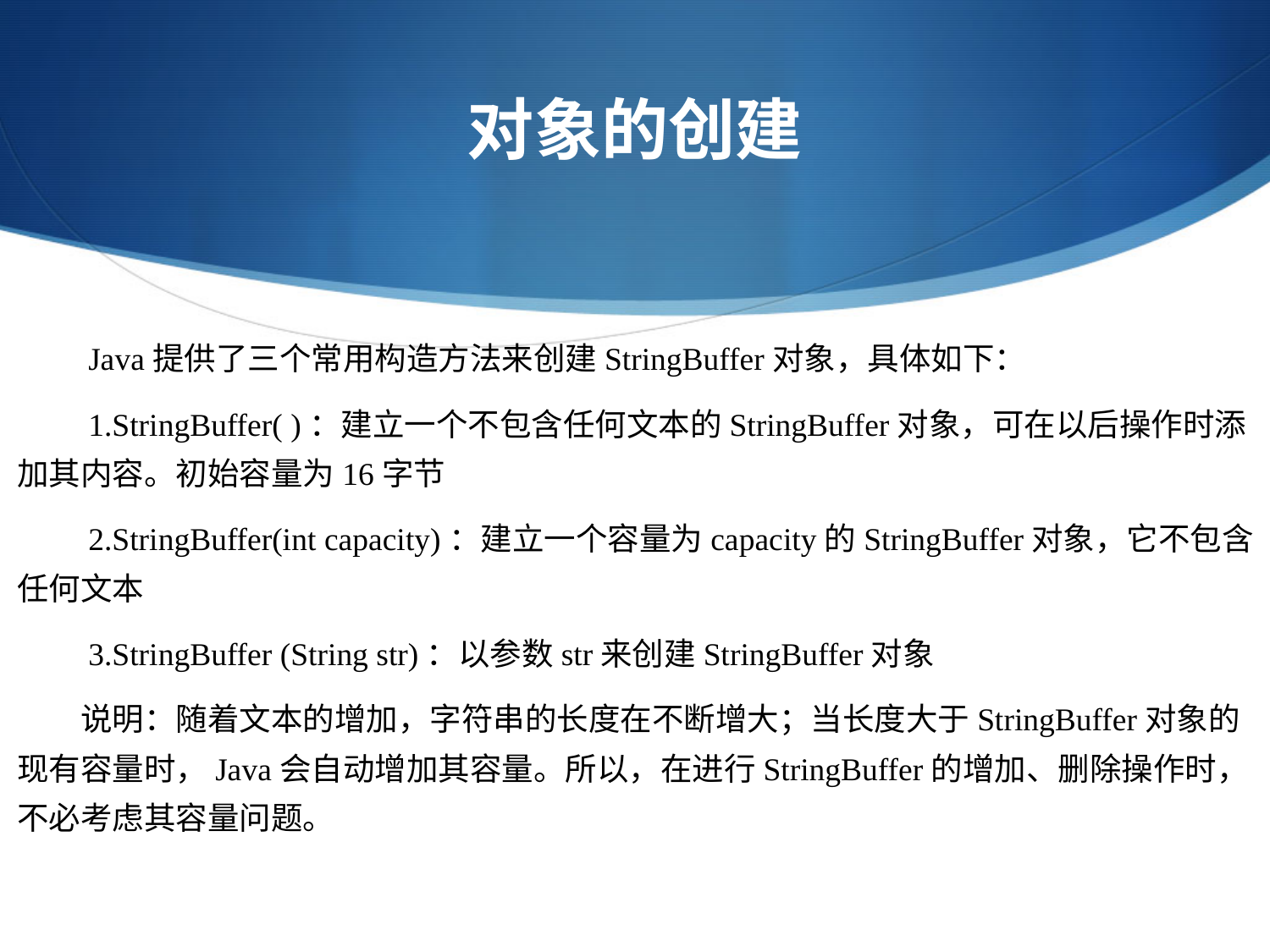

对象的创建
　　Java提供了三个常用构造方法来创建StringBuffer对象，具体如下：
　　1.StringBuffer( )：建立一个不包含任何文本的StringBuffer对象，可在以后操作时添加其内容。初始容量为16字节
　　2.StringBuffer(int capacity)：建立一个容量为capacity的StringBuffer对象，它不包含任何文本
　　3.StringBuffer (String str)：以参数str来创建StringBuffer对象
　　说明：随着文本的增加，字符串的长度在不断增大；当长度大于StringBuffer对象的现有容量时，Java会自动增加其容量。所以，在进行StringBuffer的增加、删除操作时，不必考虑其容量问题。